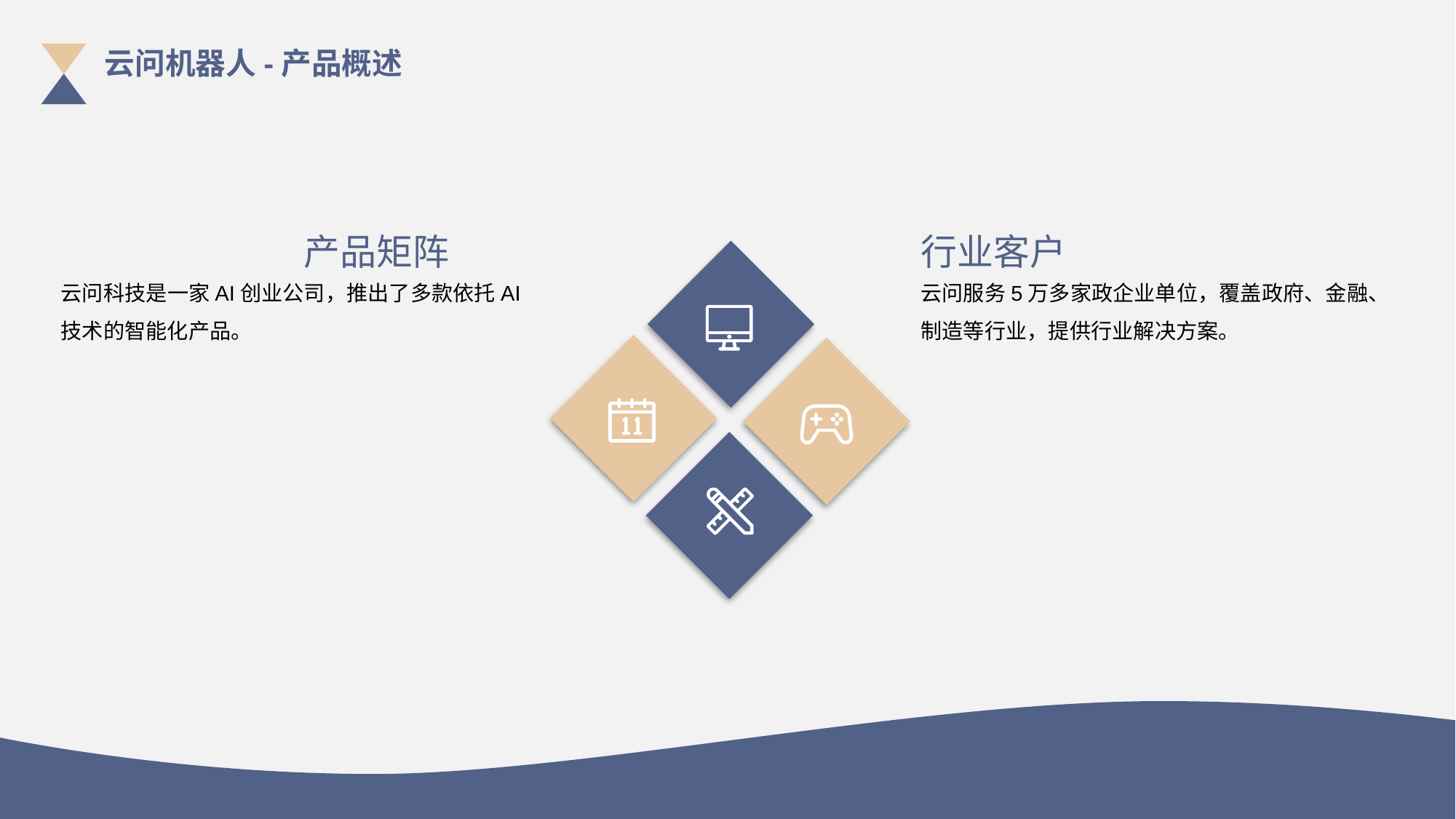

云问机器人-产品概述

行业客户
云问服务5万多家政企业单位，覆盖政府、金融、制造等行业，提供行业解决方案。
产品矩阵

云问科技是一家AI创业公司，推出了多款依托AI技术的智能化产品。